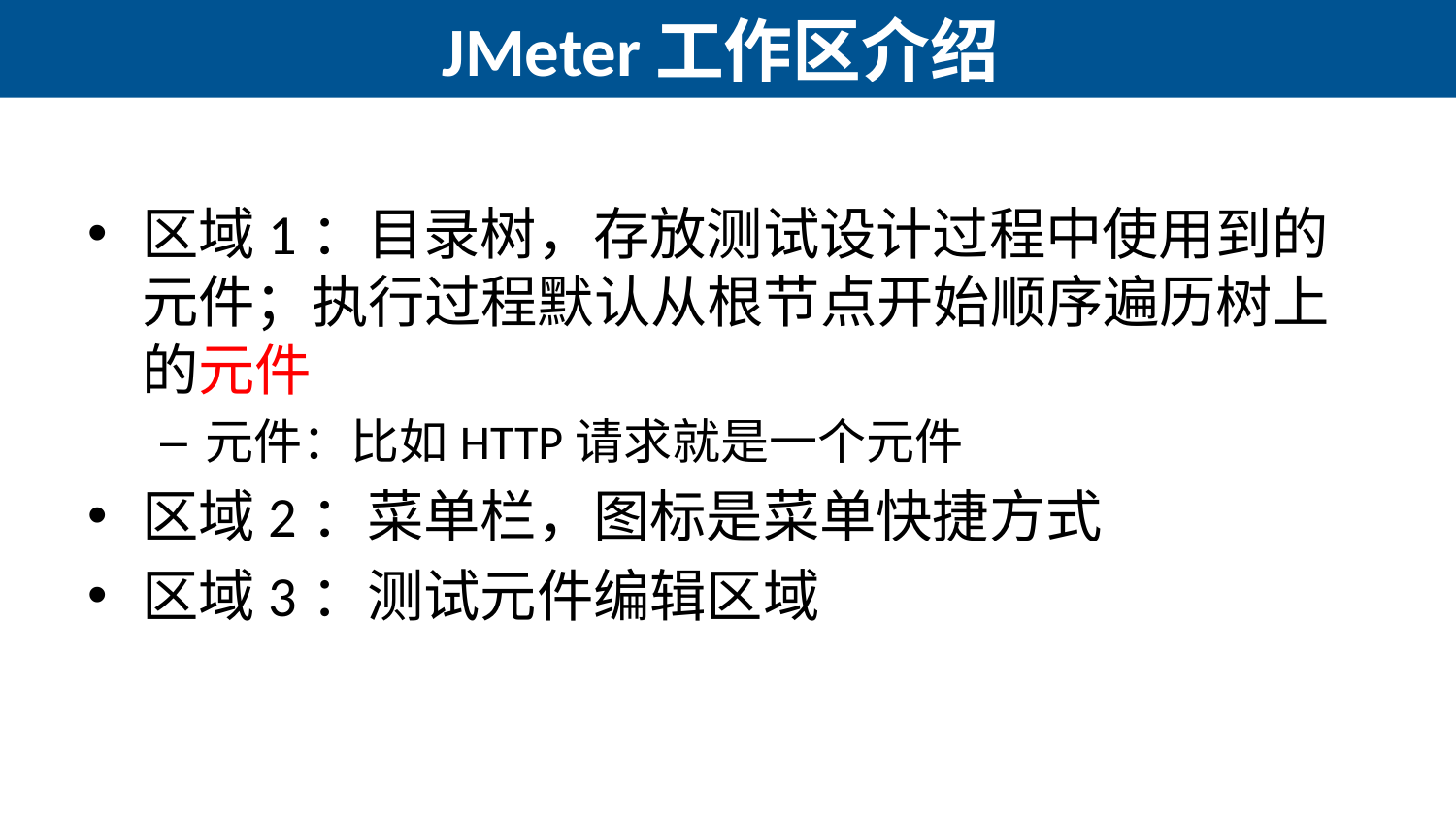

# JMeter工作区介绍
区域1：目录树，存放测试设计过程中使用到的元件；执行过程默认从根节点开始顺序遍历树上的元件
元件：比如HTTP请求就是一个元件
区域2：菜单栏，图标是菜单快捷方式
区域3：测试元件编辑区域